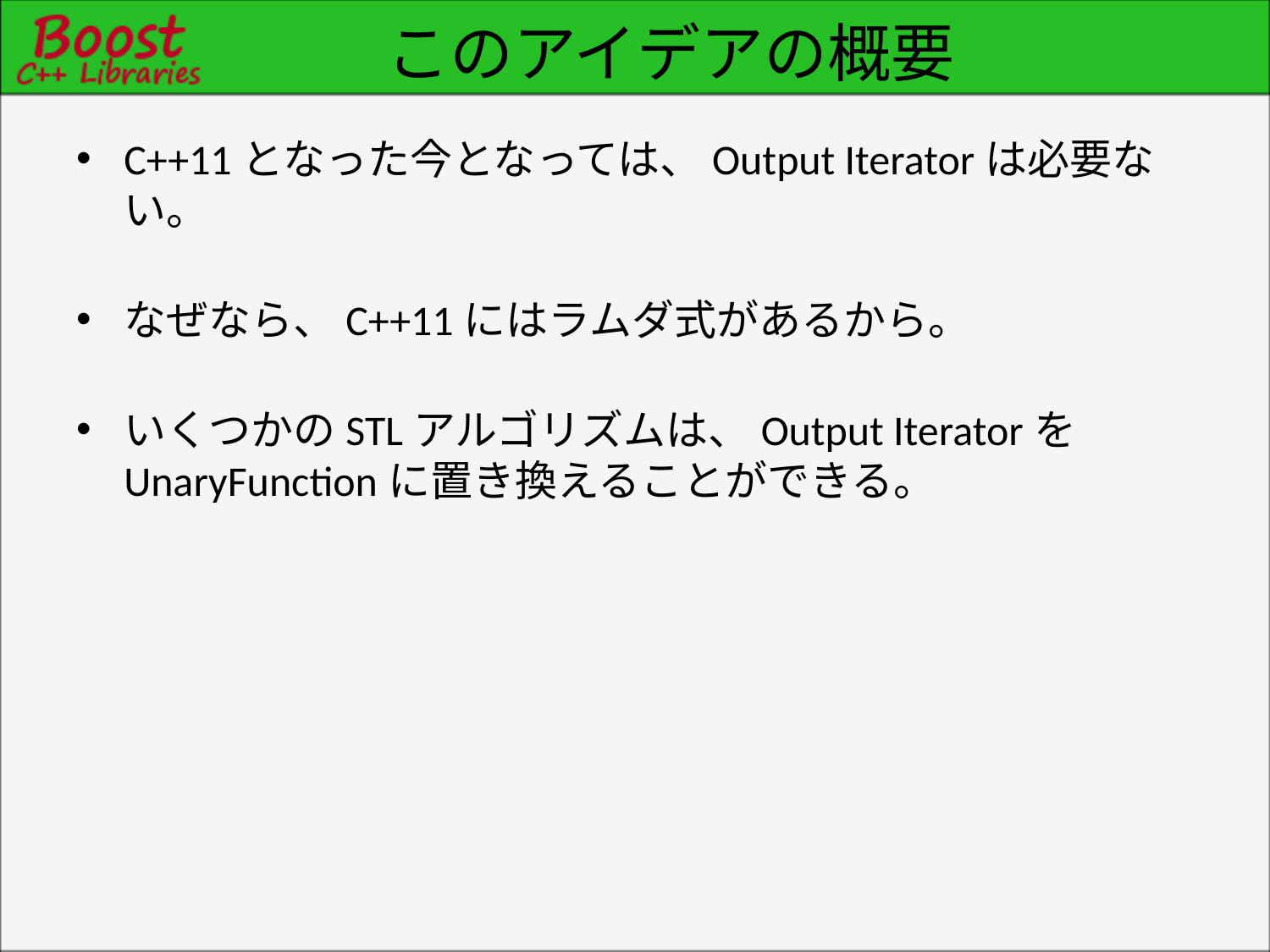

# このアイデアの概要
C++11となった今となっては、Output Iteratorは必要ない。
なぜなら、C++11にはラムダ式があるから。
いくつかのSTLアルゴリズムは、Output IteratorをUnaryFunctionに置き換えることができる。